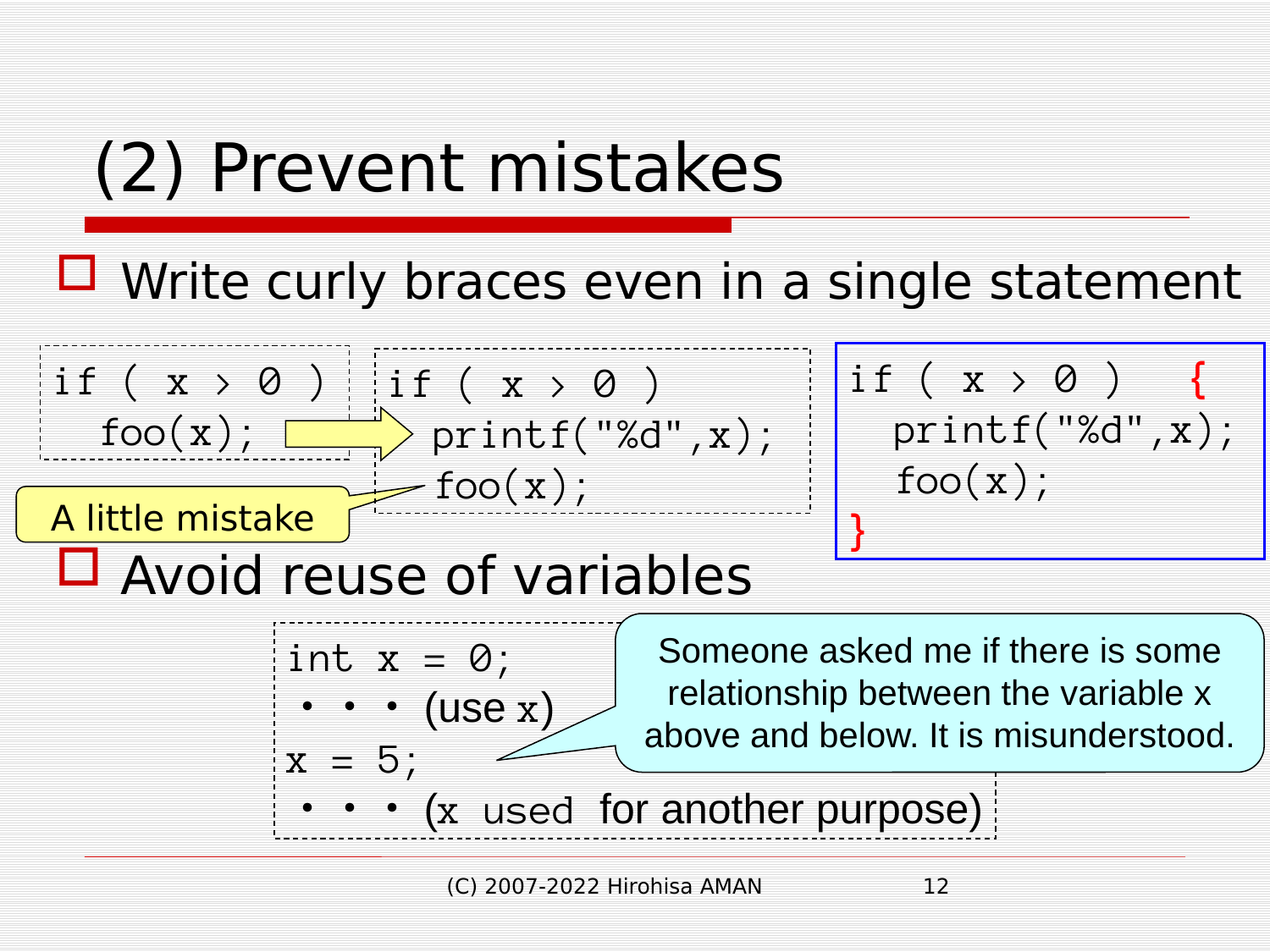

# (2) Prevent mistakes
Write curly braces even in a single statement

Avoid reuse of variables
if ( x > 0 )　{
  printf("%d",x);
  foo(x);
}
if ( x > 0 )
  foo(x);
if ( x > 0 )
  printf("%d",x);
  foo(x);

A little mistake
Someone asked me if there is some relationship between the variable x above and below. It is misunderstood.
int x = 0;
・・・(use x)
x = 5;
・・・(x used for another purpose)
(C) 2007-2022 Hirohisa AMAN
12